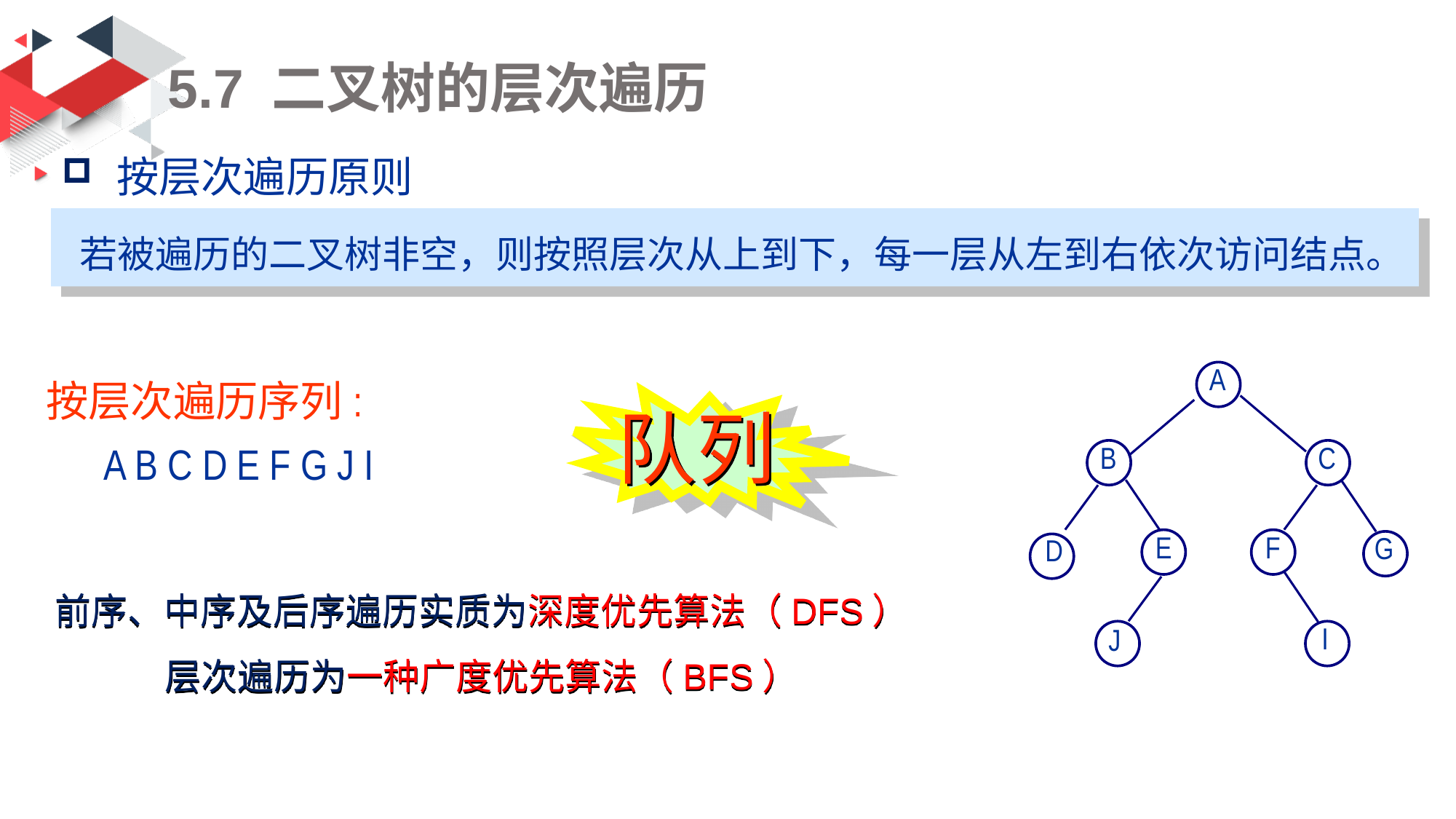

# 5.7 二叉树的层次遍历
按层次遍历原则

若被遍历的二叉树非空，则按照层次从上到下，每一层从左到右依次访问结点。
A

B
C

E
F
G
D

I
J

按层次遍历序列:
      A B C D E F G J I

队列

前序、中序及后序遍历实质为深度优先算法（DFS）
层次遍历为一种广度优先算法（BFS）